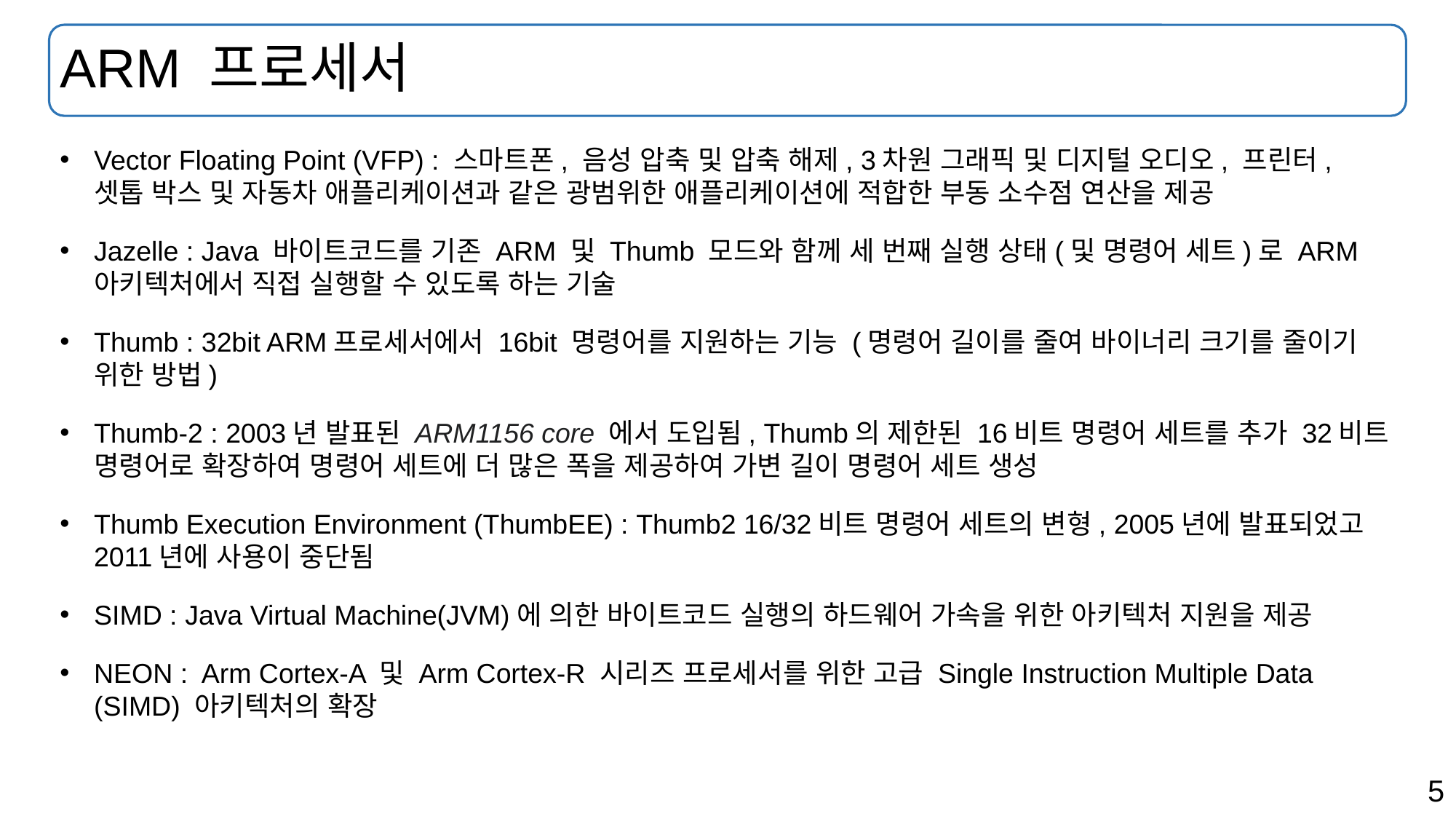

# ARM 프로세서
Vector Floating Point (VFP) : 스마트폰, 음성 압축 및 압축 해제, 3차원 그래픽 및 디지털 오디오, 프린터, 셋톱 박스 및 자동차 애플리케이션과 같은 광범위한 애플리케이션에 적합한 부동 소수점 연산을 제공

Jazelle : Java 바이트코드를 기존 ARM 및 Thumb 모드와 함께 세 번째 실행 상태(및 명령어 세트)로 ARM 아키텍처에서 직접 실행할 수 있도록 하는 기술

Thumb : 32bit ARM프로세서에서 16bit 명령어를 지원하는 기능 (명령어 길이를 줄여 바이너리 크기를 줄이기 위한 방법)

Thumb-2 : 2003년 발표된 ARM1156 core 에서 도입됨, Thumb의 제한된 16비트 명령어 세트를 추가 32비트 명령어로 확장하여 명령어 세트에 더 많은 폭을 제공하여 가변 길이 명령어 세트 생성

Thumb Execution Environment (ThumbEE) : Thumb2 16/32비트 명령어 세트의 변형, 2005년에 발표되었고 2011년에 사용이 중단됨

SIMD : Java Virtual Machine(JVM)에 의한 바이트코드 실행의 하드웨어 가속을 위한 아키텍처 지원을 제공

NEON :  Arm Cortex-A 및 Arm Cortex-R 시리즈 프로세서를 위한 고급 Single Instruction Multiple Data (SIMD) 아키텍처의 확장